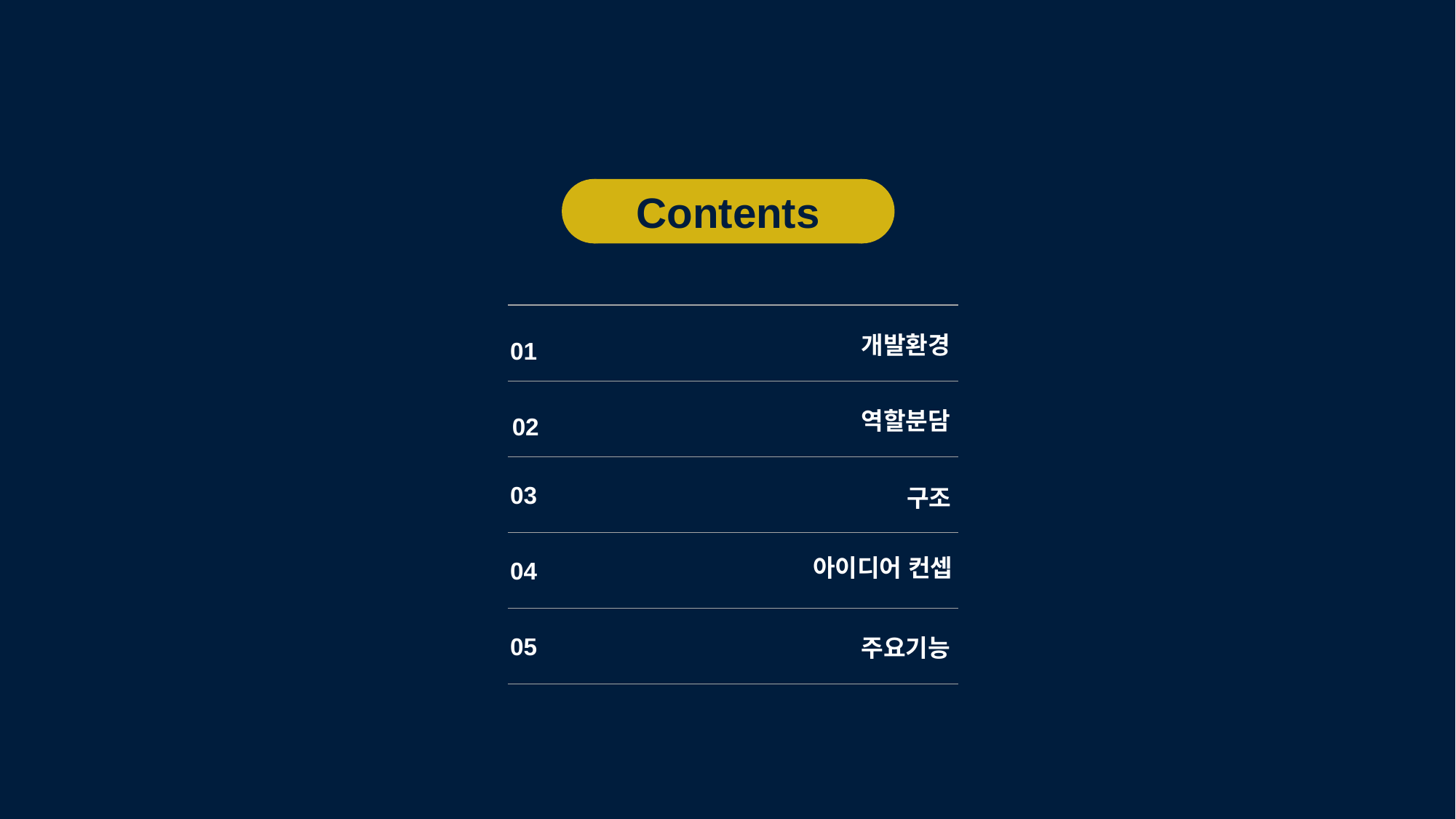

Contents

개발환경
01
역할분담
02
03
구조
아이디어 컨셉
04
05
주요기능